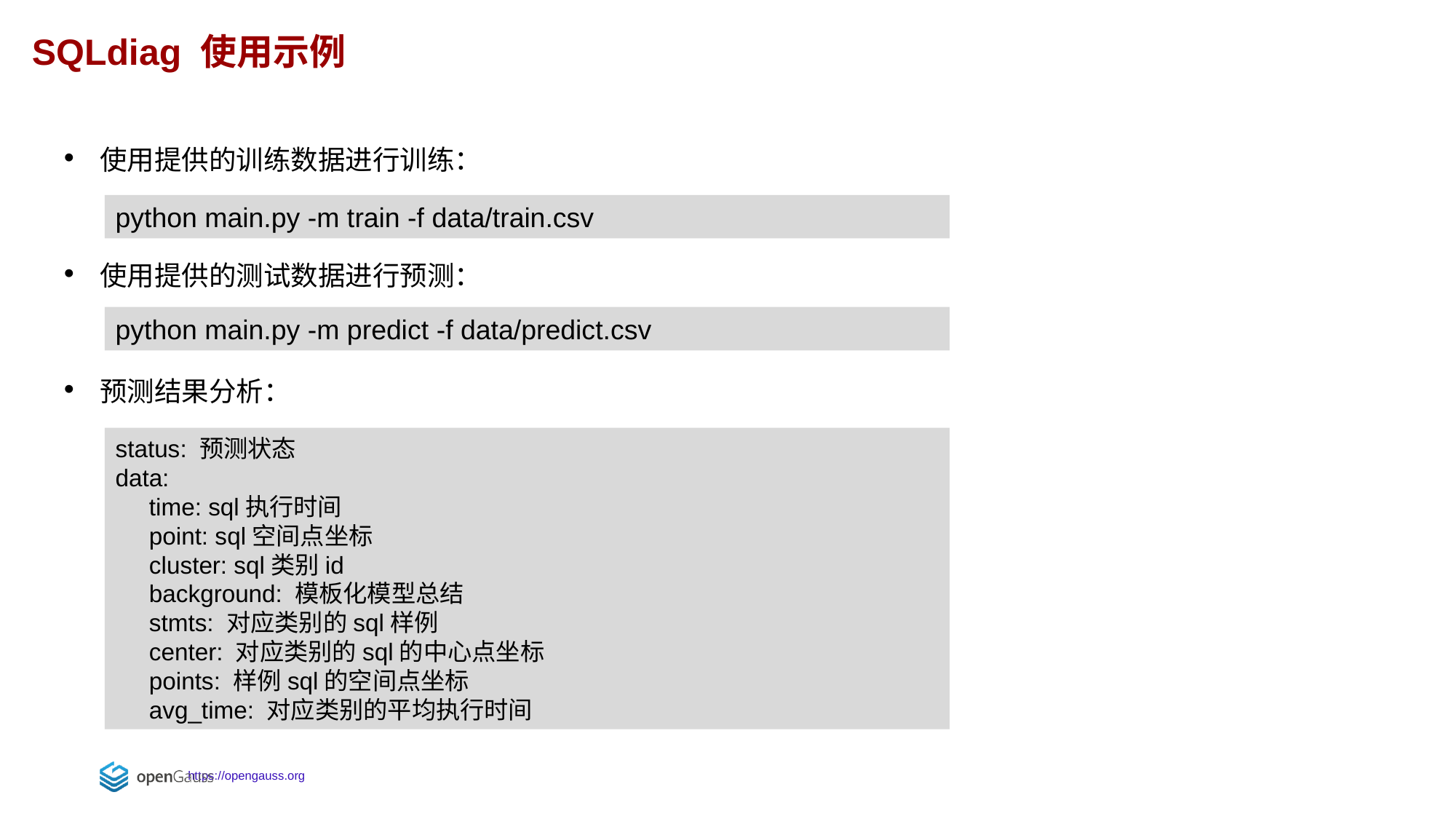

SQLdiag 使用示例
使用提供的训练数据进行训练：

使用提供的测试数据进行预测：

预测结果分析：

python main.py -m train -f data/train.csv
python main.py -m predict -f data/predict.csv
status: 预测状态
data:
     time: sql执行时间
     point: sql空间点坐标
     cluster: sql类别id
     background: 模板化模型总结
     stmts: 对应类别的sql样例
     center: 对应类别的sql的中心点坐标
     points: 样例sql的空间点坐标
     avg_time: 对应类别的平均执行时间